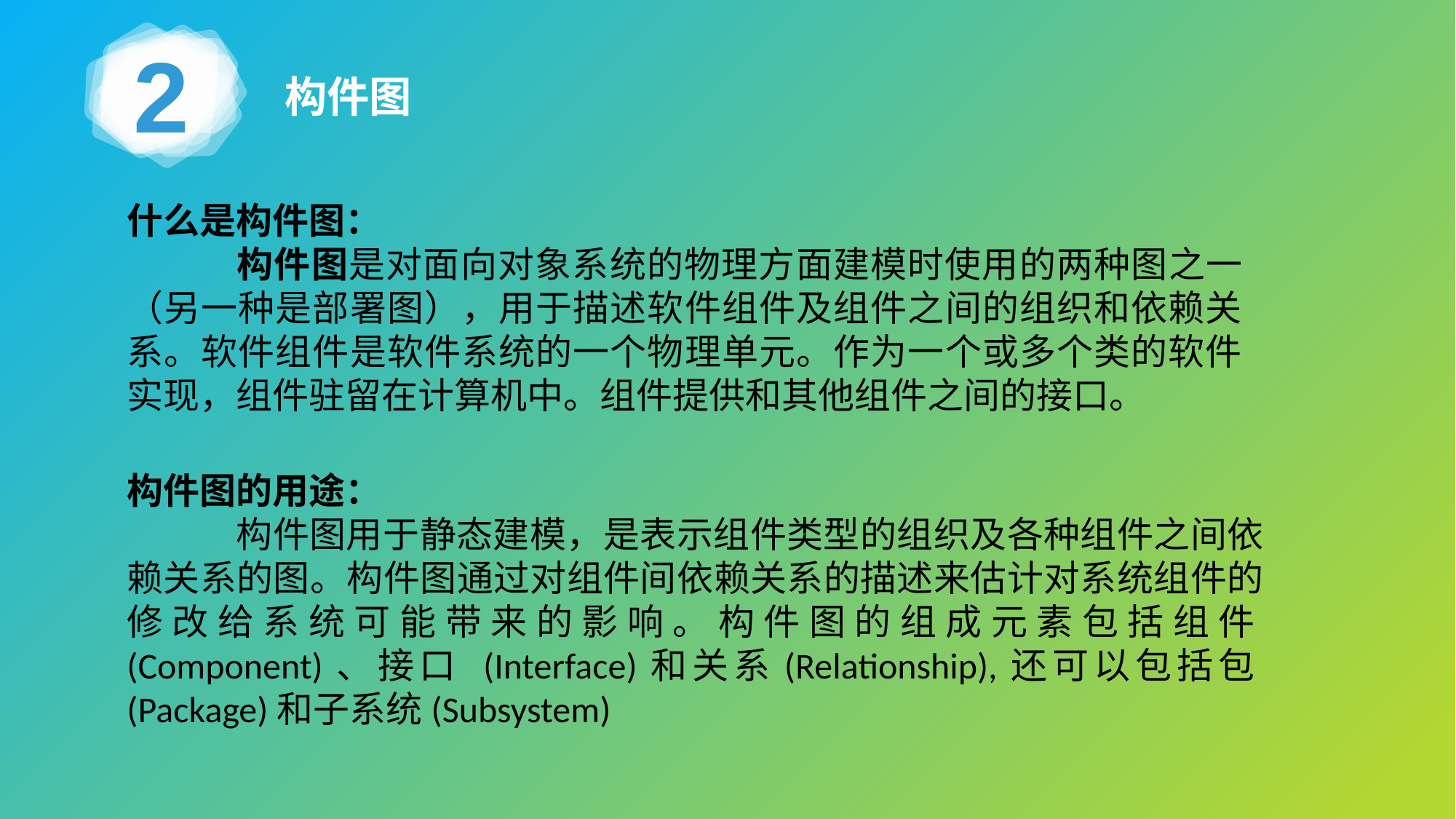

2

构件图
什么是构件图：
	构件图是对面向对象系统的物理方面建模时使用的两种图之一（另一种是部署图），用于描述软件组件及组件之间的组织和依赖关系。软件组件是软件系统的一个物理单元。作为一个或多个类的软件实现，组件驻留在计算机中。组件提供和其他组件之间的接口。
构件图的用途：
	构件图用于静态建模，是表示组件类型的组织及各种组件之间依赖关系的图。构件图通过对组件间依赖关系的描述来估计对系统组件的修改给系统可能带来的影响。构件图的组成元素包括组件(Component)、接口 (Interface)和关系(Relationship),还可以包括包(Package)和子系统(Subsystem)